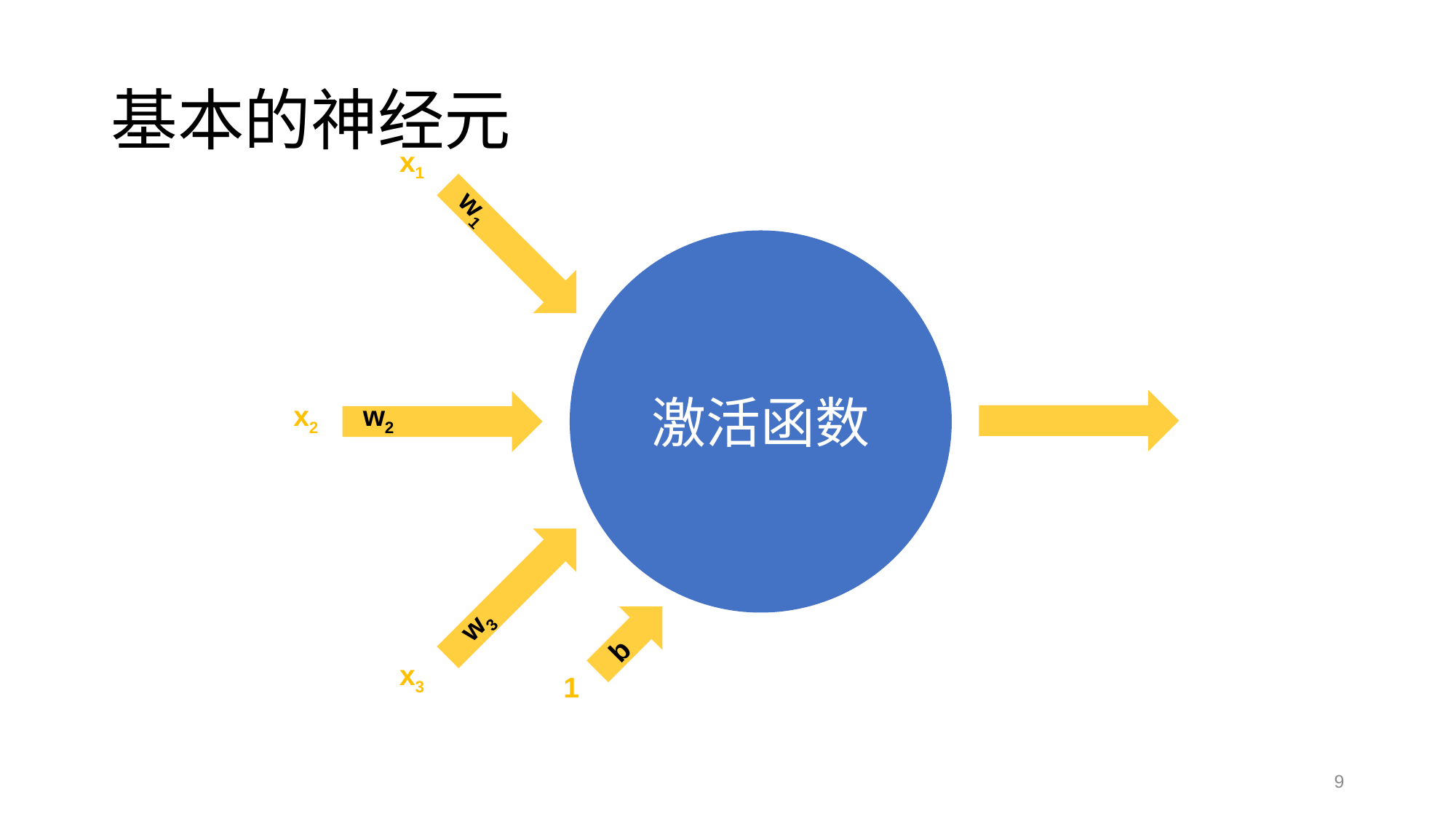

# 基本的神经元
x1
w1

激活函数

x2
w2

w3

b
x3
1
9